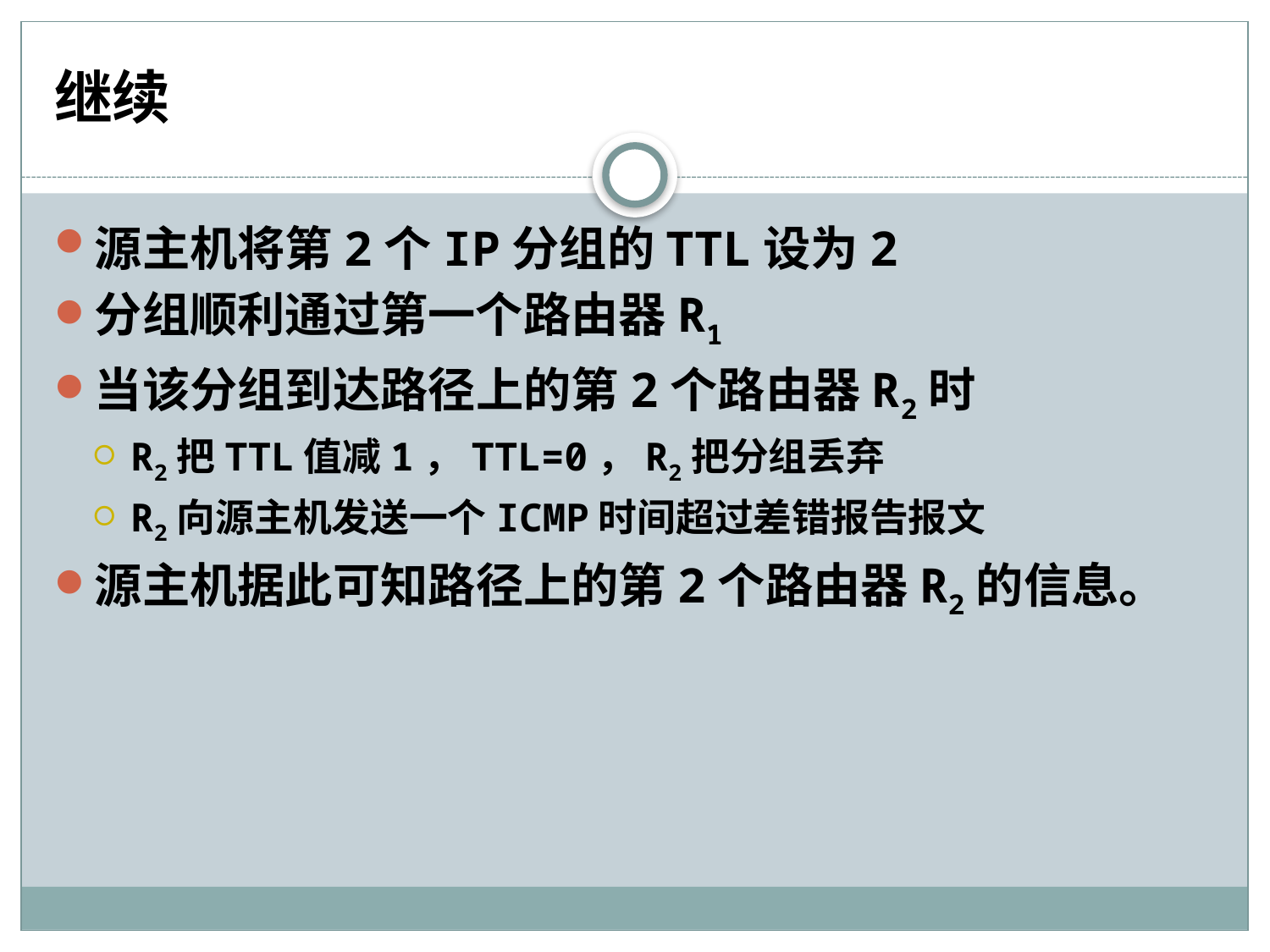

# 继续
源主机将第2个IP分组的TTL设为2
分组顺利通过第一个路由器R1
当该分组到达路径上的第2个路由器R2时
R2把TTL值减1，TTL=0，R2把分组丢弃
R2向源主机发送一个ICMP时间超过差错报告报文
源主机据此可知路径上的第2个路由器R2的信息。